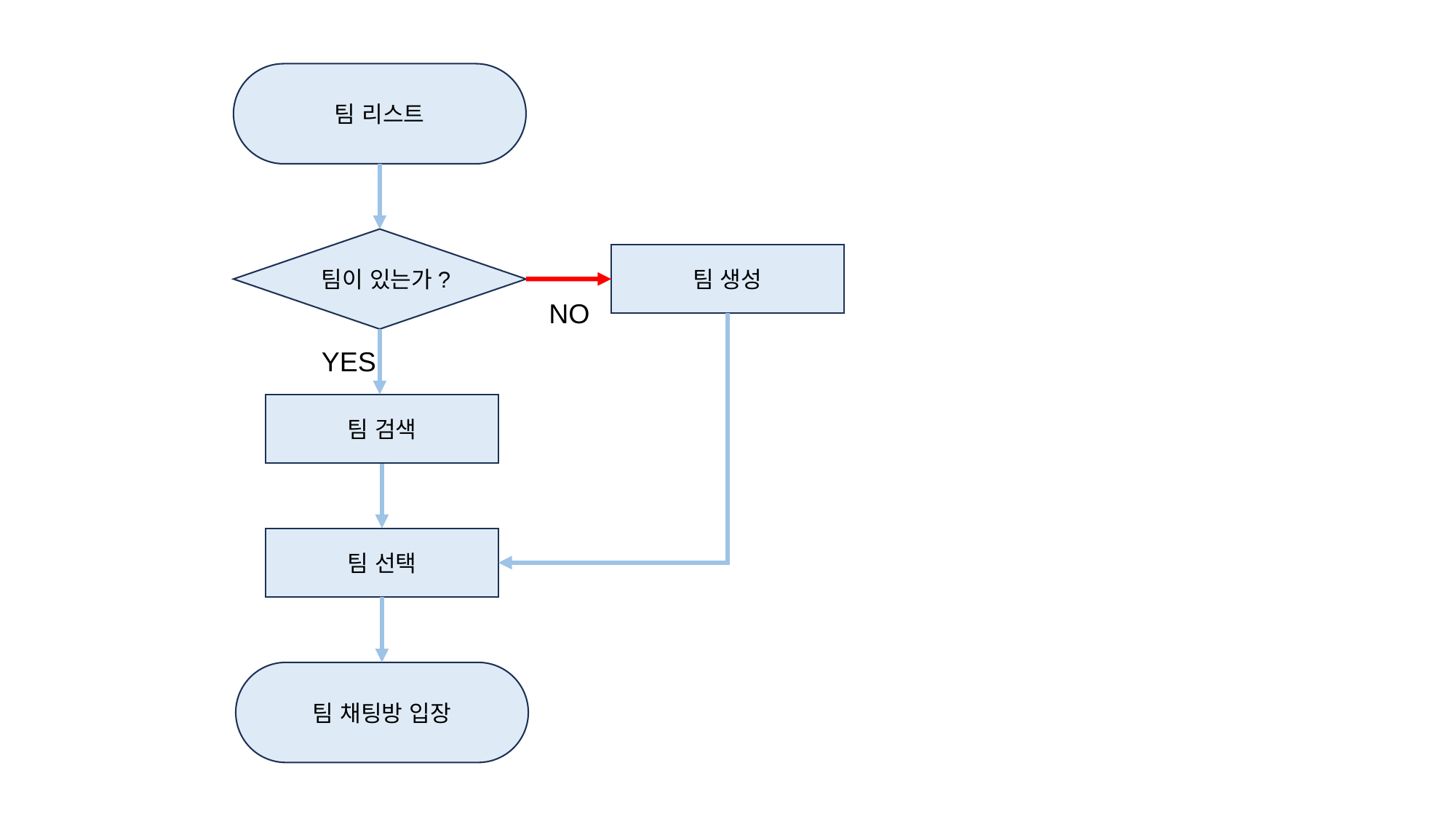

팀 리스트
팀이 있는가?
팀 생성
NO
YES
팀 검색
팀 선택
팀 채팅방 입장